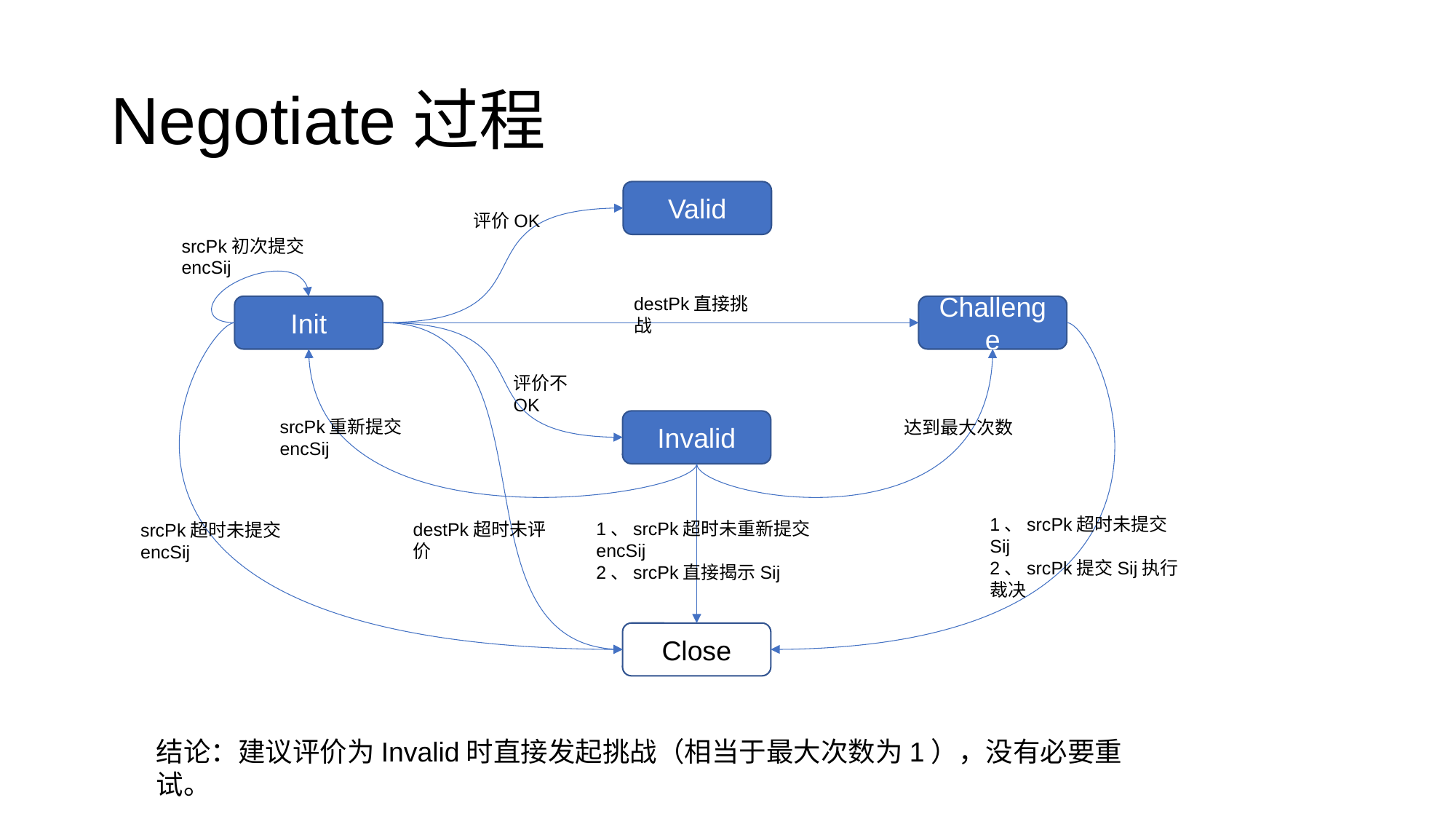

# Negotiate过程
Valid
评价OK
srcPk初次提交encSij
destPk直接挑战
Init
Challenge
评价不OK
srcPk重新提交encSij

达到最大次数
Invalid
1、srcPk超时未提交Sij
2、srcPk提交Sij执行裁决
1、srcPk超时未重新提交encSij
2、srcPk直接揭示Sij

destPk超时未评价
srcPk超时未提交encSij

Close
结论：建议评价为Invalid时直接发起挑战（相当于最大次数为1），没有必要重试。